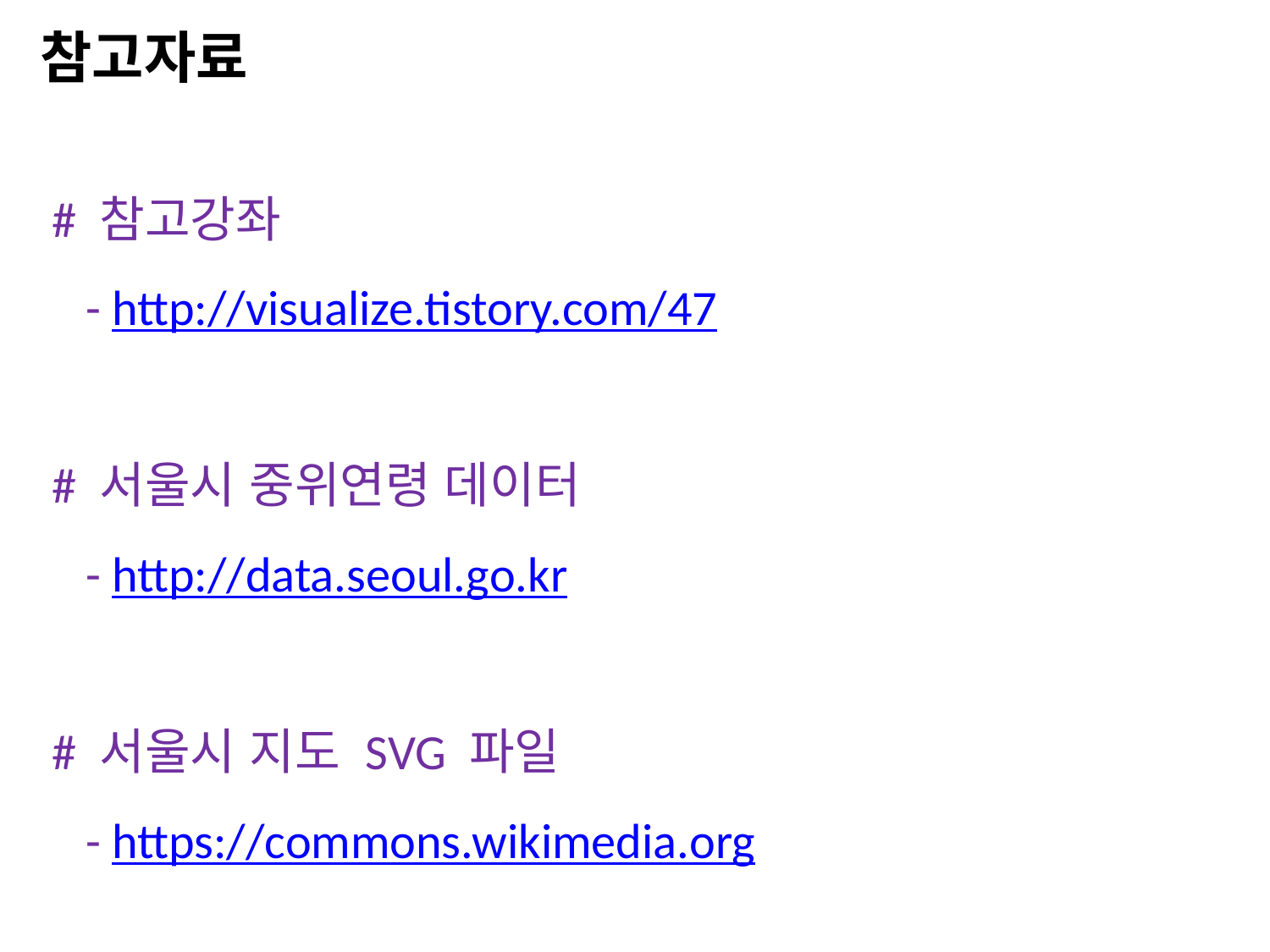

참고자료
# 참고강좌
   - http://visualize.tistory.com/47

# 서울시 중위연령 데이터
   - http://data.seoul.go.kr

# 서울시 지도 SVG 파일
   - https://commons.wikimedia.org